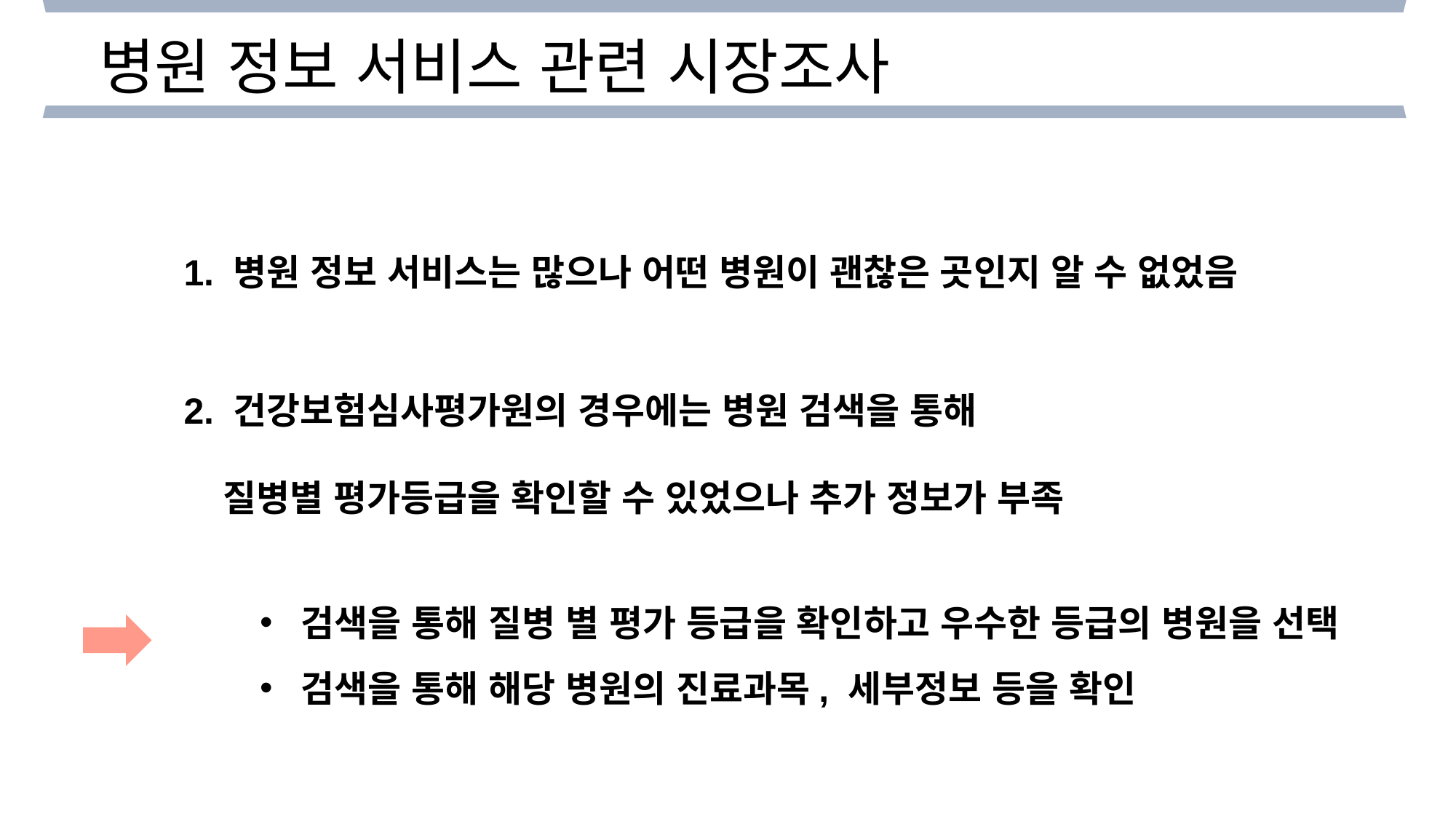

병원 정보 서비스 관련 시장조사

1. 병원 정보 서비스는 많으나 어떤 병원이 괜찮은 곳인지 알 수 없었음

2. 건강보험심사평가원의 경우에는 병원 검색을 통해
   질병별 평가등급을 확인할 수 있었으나 추가 정보가 부족
검색을 통해 질병 별 평가 등급을 확인하고 우수한 등급의 병원을 선택
검색을 통해 해당 병원의 진료과목, 세부정보 등을 확인